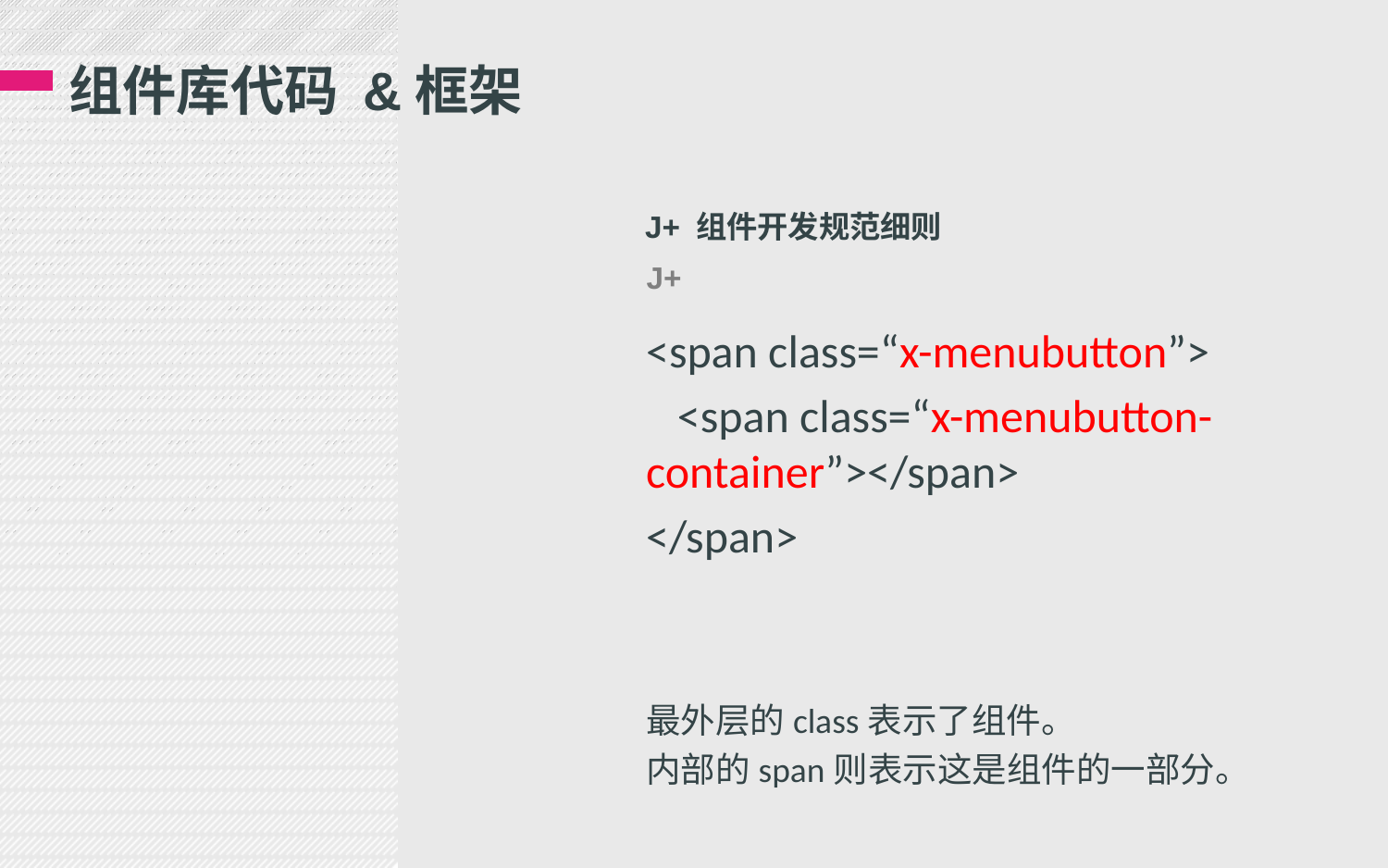

# 组件库代码 &框架
J+ 组件开发规范细则
J+
<span class=“x-menubutton”>
   <span class=“x-menubutton-container”></span>
</span>

最外层的class表示了组件。
内部的span则表示这是组件的一部分。